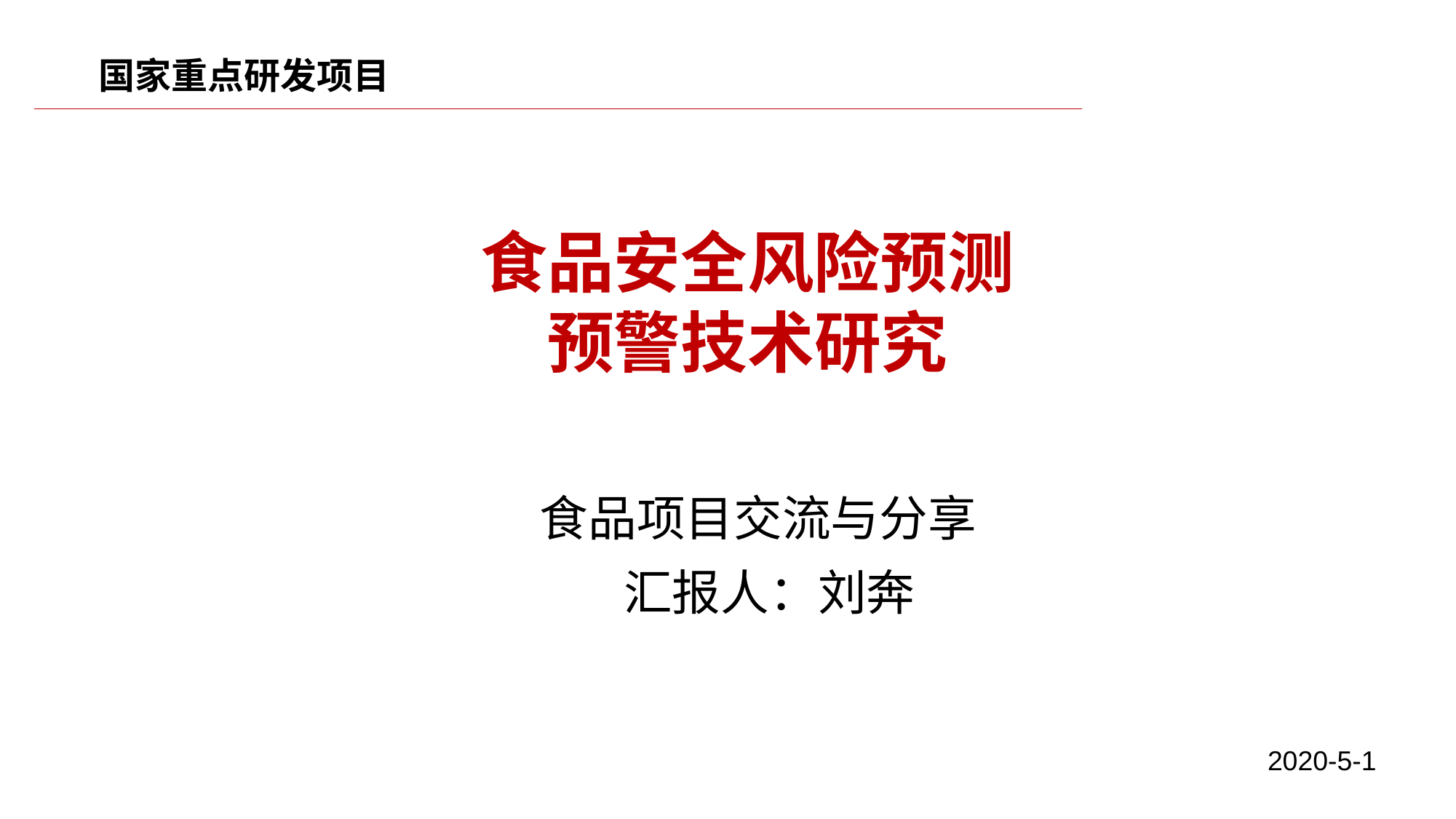

国家重点研发项目
食品安全风险预测
预警技术研究
食品项目交流与分享

 汇报人：刘奔
2020-5-1